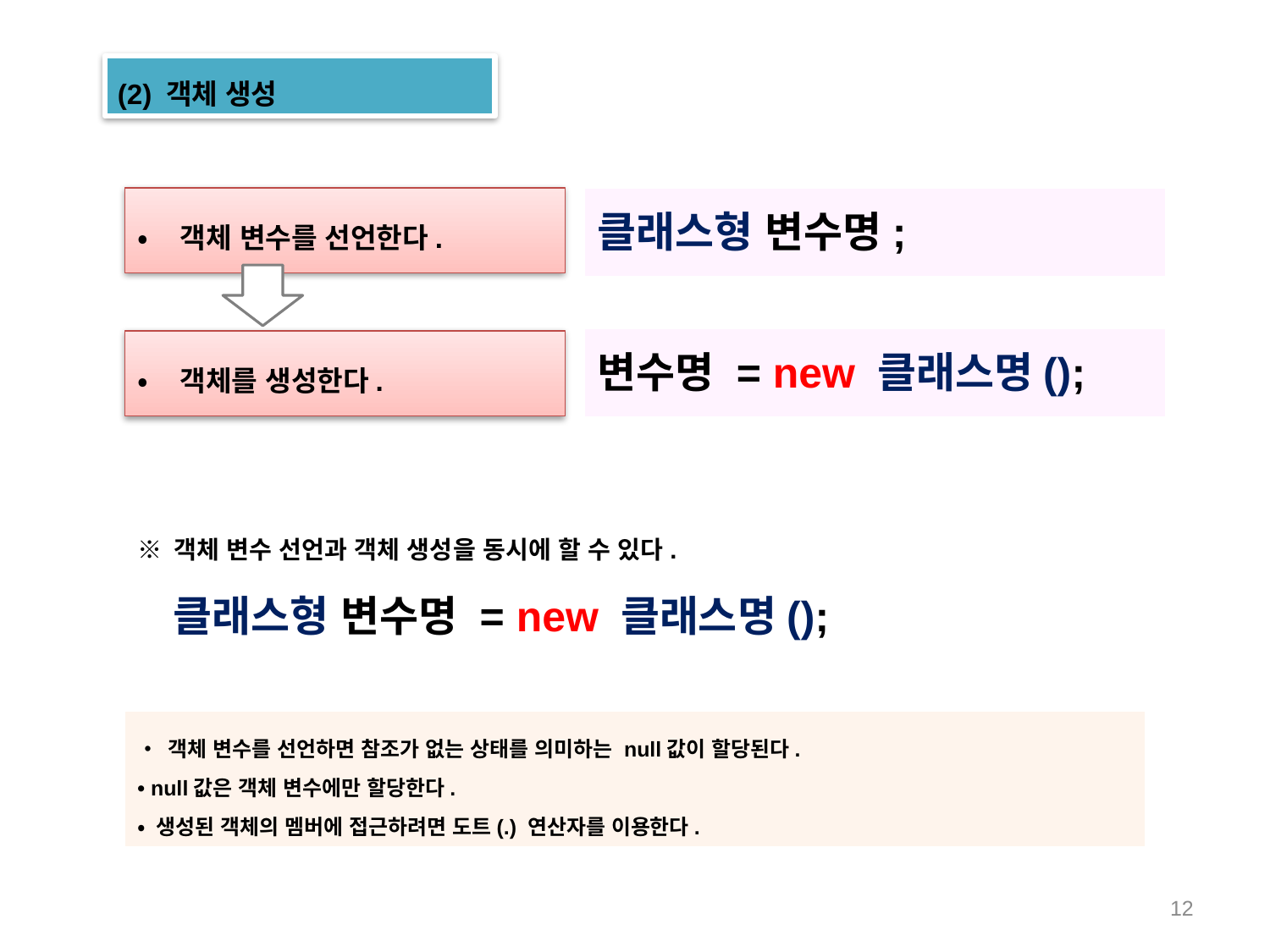

(2) 객체 생성
• 객체 변수를 선언한다.
클래스형 변수명;

변수명 = new 클래스명();
• 객체를 생성한다.
※ 객체 변수 선언과 객체 생성을 동시에 할 수 있다.
   클래스형 변수명 = new 클래스명();
• 객체 변수를 선언하면 참조가 없는 상태를 의미하는 null값이 할당된다.
• null값은 객체 변수에만 할당한다.
• 생성된 객체의 멤버에 접근하려면 도트(.) 연산자를 이용한다.
12